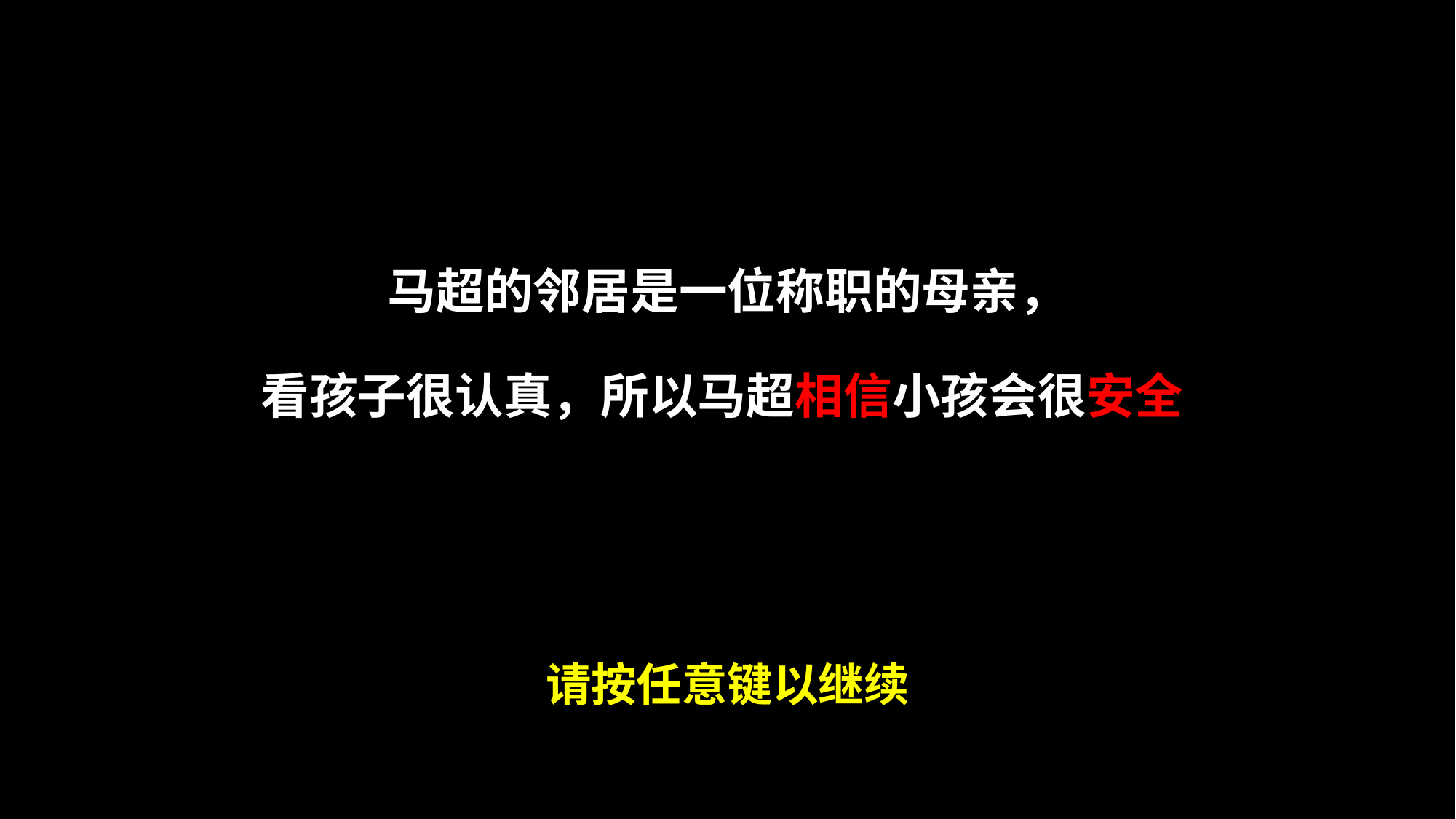

# 马超的邻居是一位称职的母亲， 看孩子很认真，所以马超相信小孩会很安全
请按任意键以继续